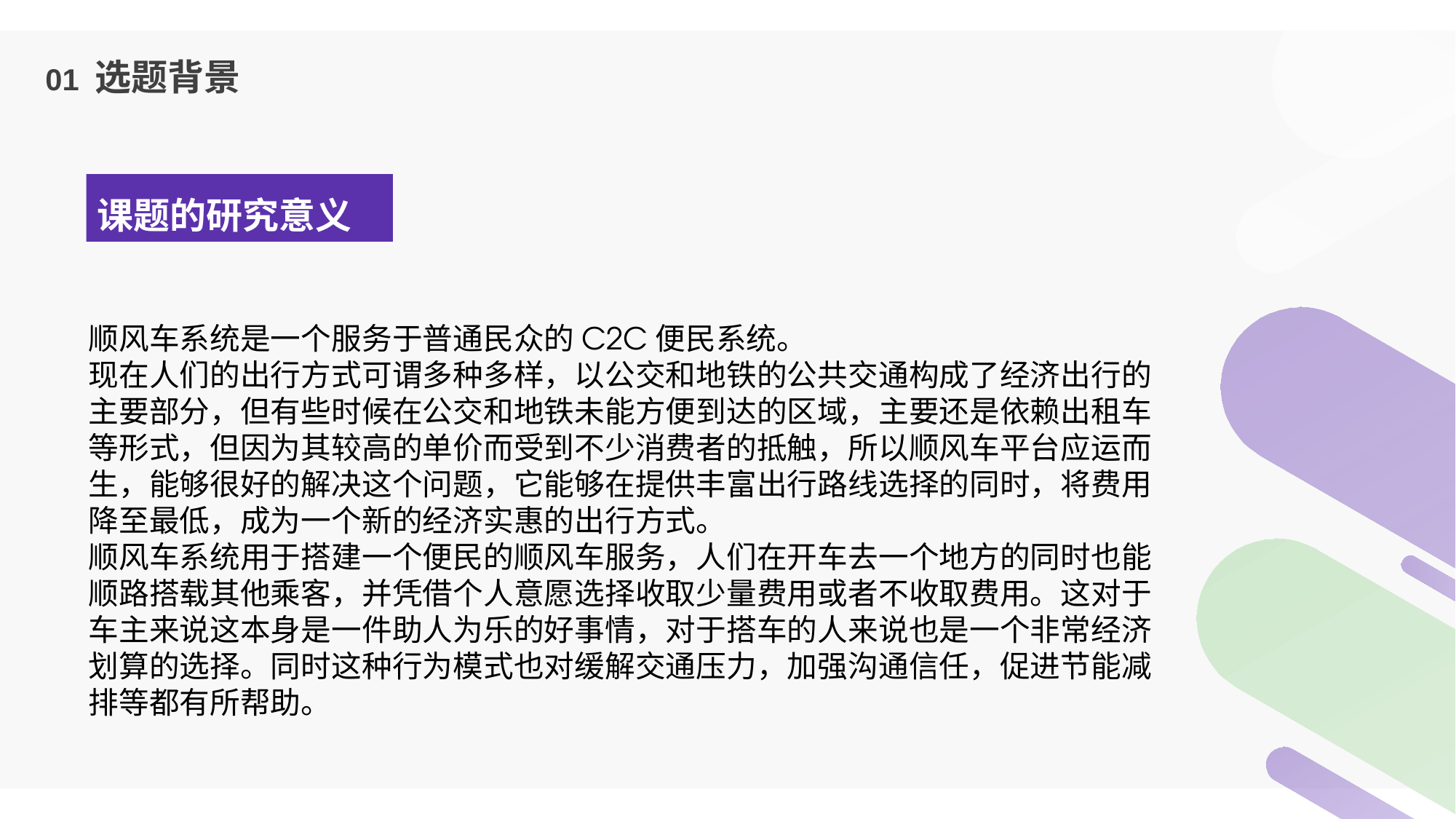

01 选题背景
课题的研究意义
顺风车系统是一个服务于普通民众的C2C便民系统。
现在人们的出行方式可谓多种多样，以公交和地铁的公共交通构成了经济出行的主要部分，但有些时候在公交和地铁未能方便到达的区域，主要还是依赖出租车等形式，但因为其较高的单价而受到不少消费者的抵触，所以顺风车平台应运而生，能够很好的解决这个问题，它能够在提供丰富出行路线选择的同时，将费用降至最低，成为一个新的经济实惠的出行方式。
顺风车系统用于搭建一个便民的顺风车服务，人们在开车去一个地方的同时也能顺路搭载其他乘客，并凭借个人意愿选择收取少量费用或者不收取费用。这对于车主来说这本身是一件助人为乐的好事情，对于搭车的人来说也是一个非常经济划算的选择。同时这种行为模式也对缓解交通压力，加强沟通信任，促进节能减排等都有所帮助。